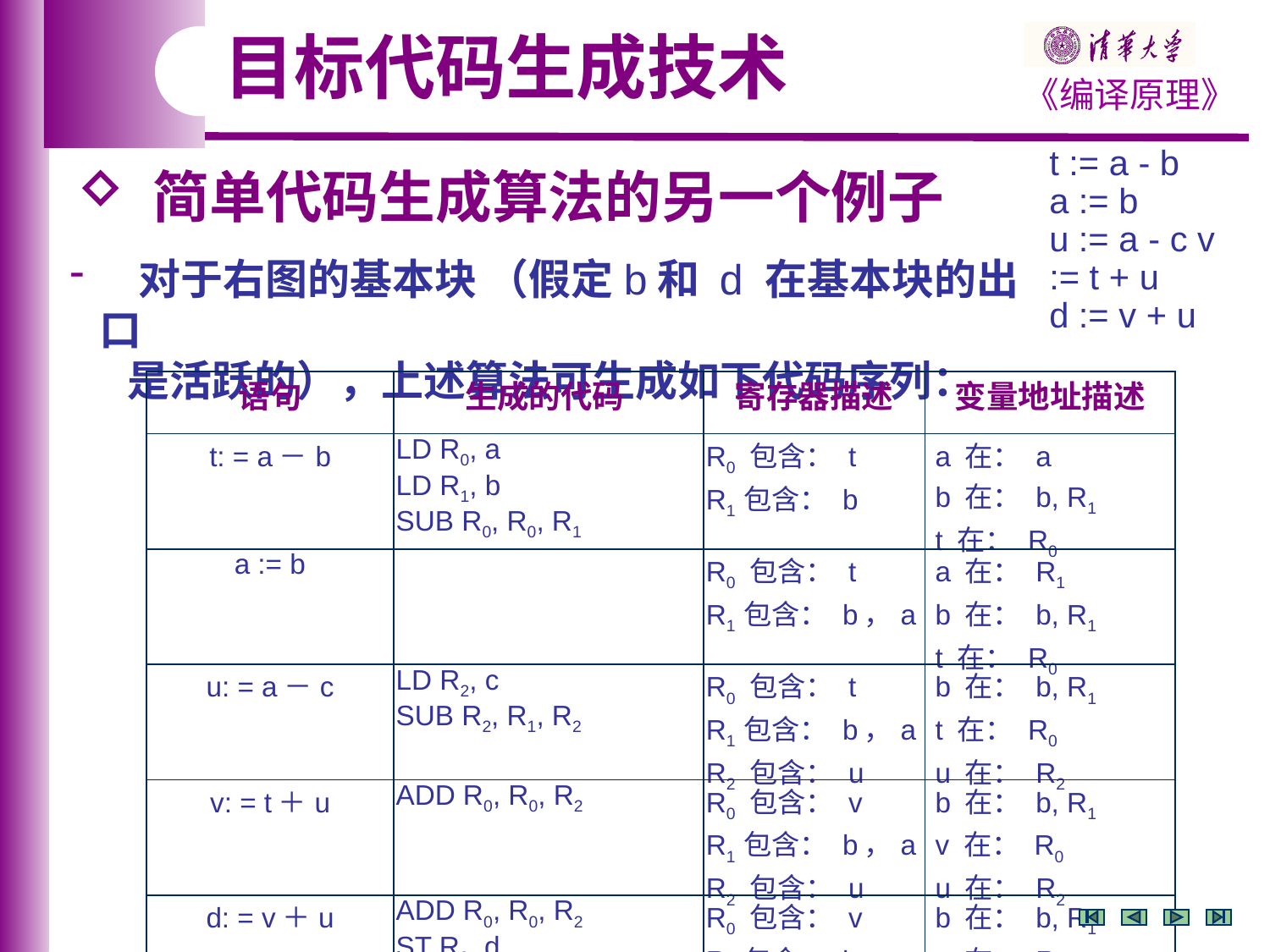

目标代码生成技术
t := a - b
a := b
u := a - c v := t + u d := v + u
 简单代码生成算法的另一个例子
   对于右图的基本块 （假定b和 d 在基本块的出口
     是活跃的），上述算法可生成如下代码序列：
| 语句 | 生成的代码 | 寄存器描述 | 变量地址描述 |
| --- | --- | --- | --- |
| t: = a－b | LD R0, a LD R1, b SUB R0, R0, R1 | R0 包含： t R1 包含： b | a 在： a b 在： b, R1 t 在： R0 |
| a := b |  | R0 包含： t R1 包含： b，a | a 在： R1 b 在： b, R1 t 在： R0 |
| u: = a－c | LD R2, c SUB R2, R1, R2 | R0 包含： t R1 包含： b，a R2 包含： u | b 在： b, R1 t 在： R0 u 在： R2 |
| v: = t＋u | ADD R0, R0, R2 | R0 包含： v R1 包含： b，a R2 包含： u | b 在： b, R1 v 在： R0 u 在： R2 |
| d: = v＋u | ADD R0, R0, R2 ST R0, d | R0 包含： v R1 包含： b，a R2 包含： u | b 在： b, R1 u 在： R2 |